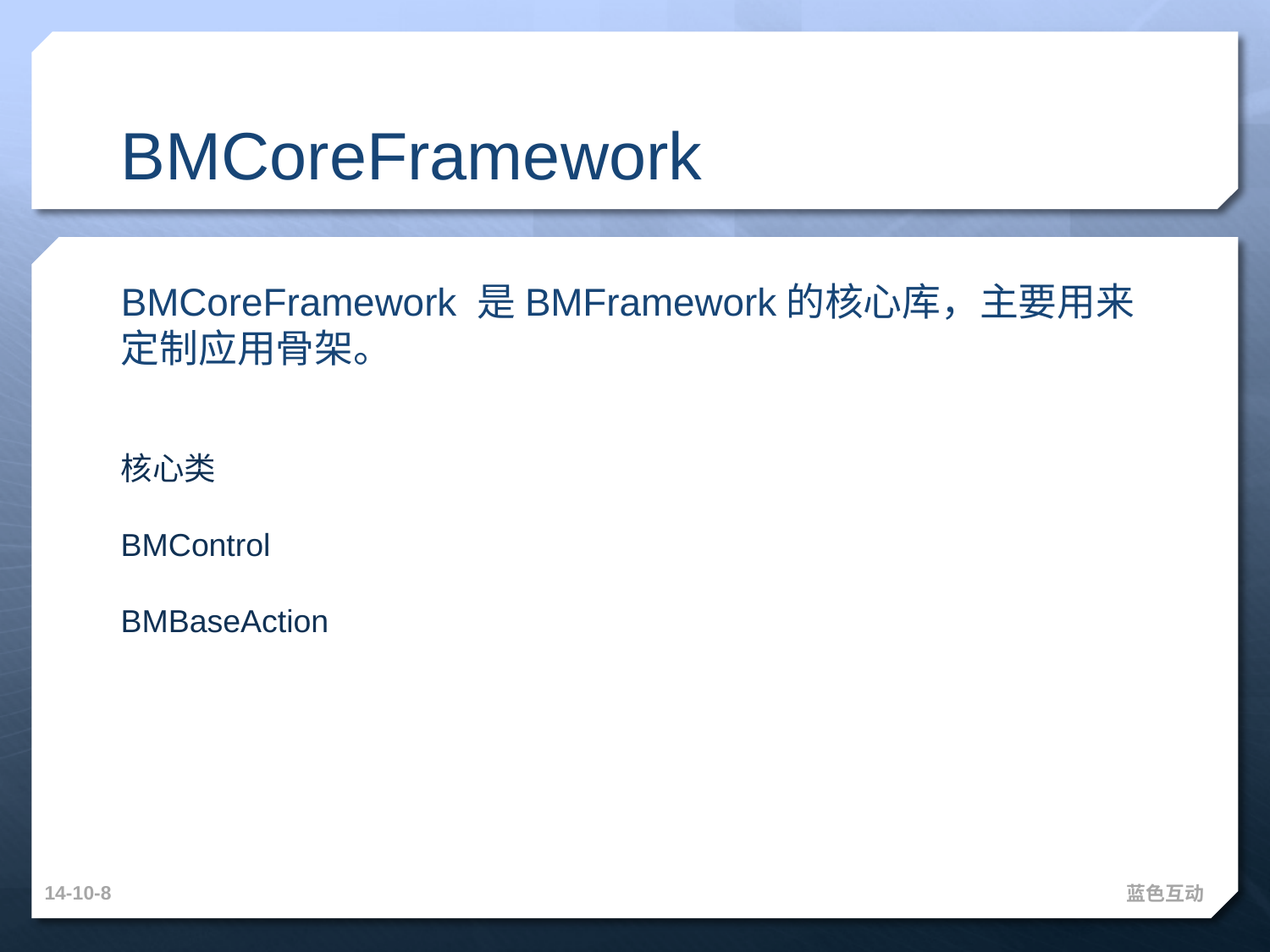

# BMCoreFramework
BMCoreFramework 是BMFramework的核心库，主要用来定制应用骨架。

核心类

BMControl

BMBaseAction
14-10-8
蓝色互动